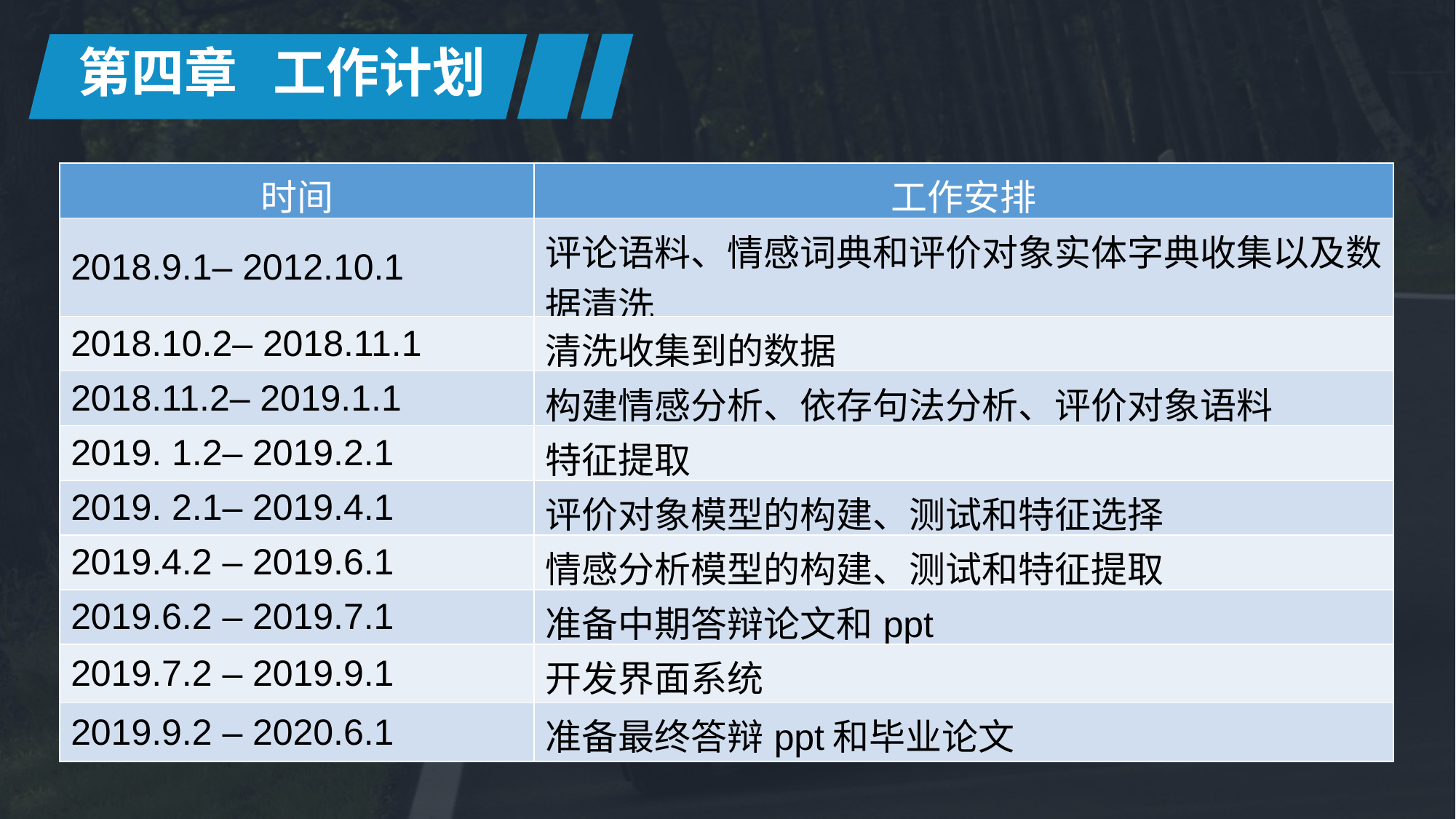

第四章   工作计划

| 时间 | 工作安排 |
| --- | --- |
| 2018.9.1– 2012.10.1 | 评论语料、情感词典和评价对象实体字典收集以及数据清洗 |
| 2018.10.2– 2018.11.1 | 清洗收集到的数据 |
| 2018.11.2– 2019.1.1 | 构建情感分析、依存句法分析、评价对象语料 |
| 2019. 1.2– 2019.2.1 | 特征提取 |
| 2019. 2.1– 2019.4.1 | 评价对象模型的构建、测试和特征选择 |
| 2019.4.2 – 2019.6.1 | 情感分析模型的构建、测试和特征提取 |
| 2019.6.2 – 2019.7.1 | 准备中期答辩论文和ppt |
| 2019.7.2 – 2019.9.1 | 开发界面系统 |
| 2019.9.2 – 2020.6.1 | 准备最终答辩ppt和毕业论文 |